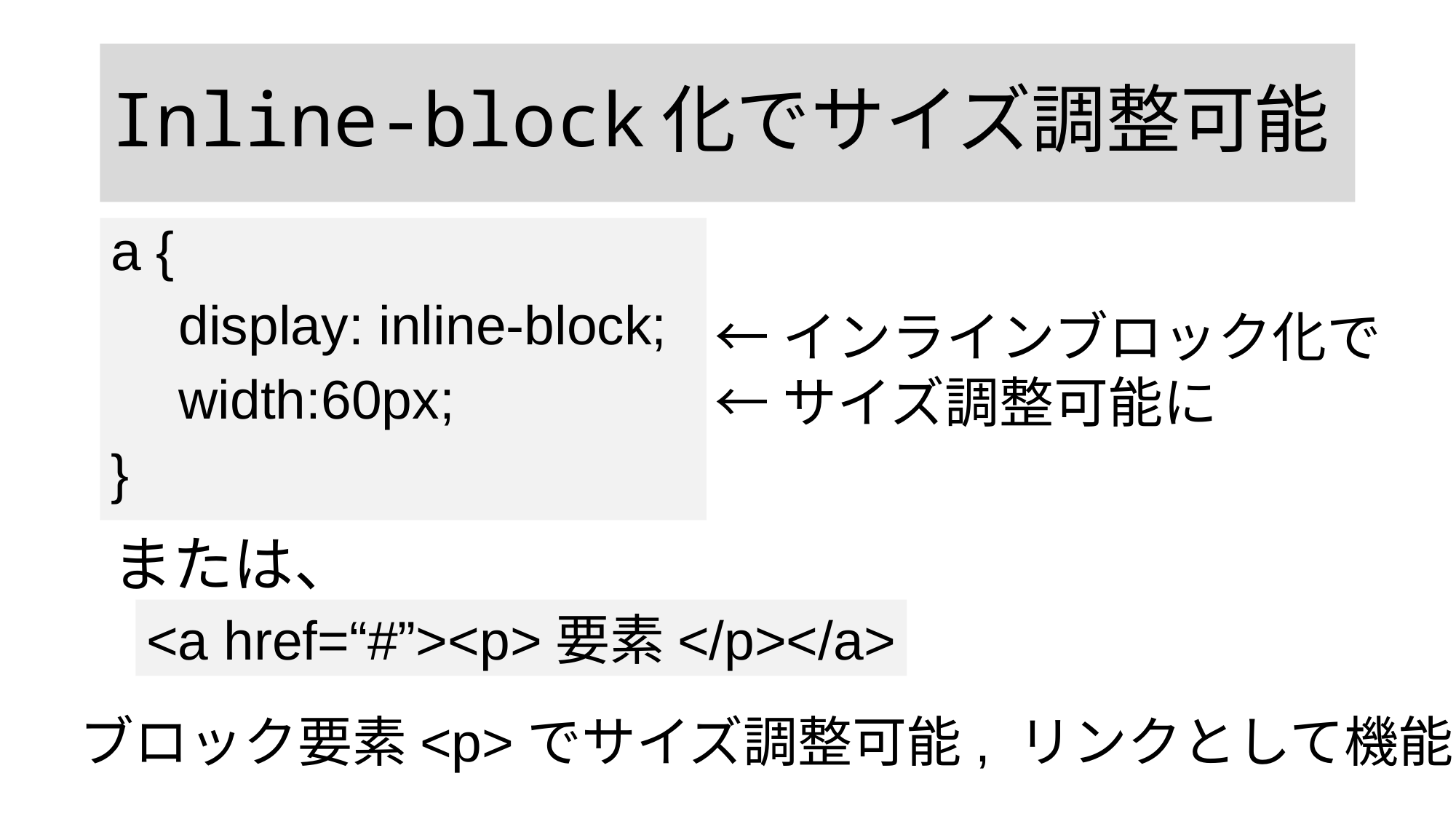

# Inline-block化でサイズ調整可能
a {
　display: inline-block;
　width:60px;
}
←インラインブロック化で
←サイズ調整可能に
または、
<a href=“#”><p>要素</p></a>
ブロック要素<p>でサイズ調整可能, リンクとして機能